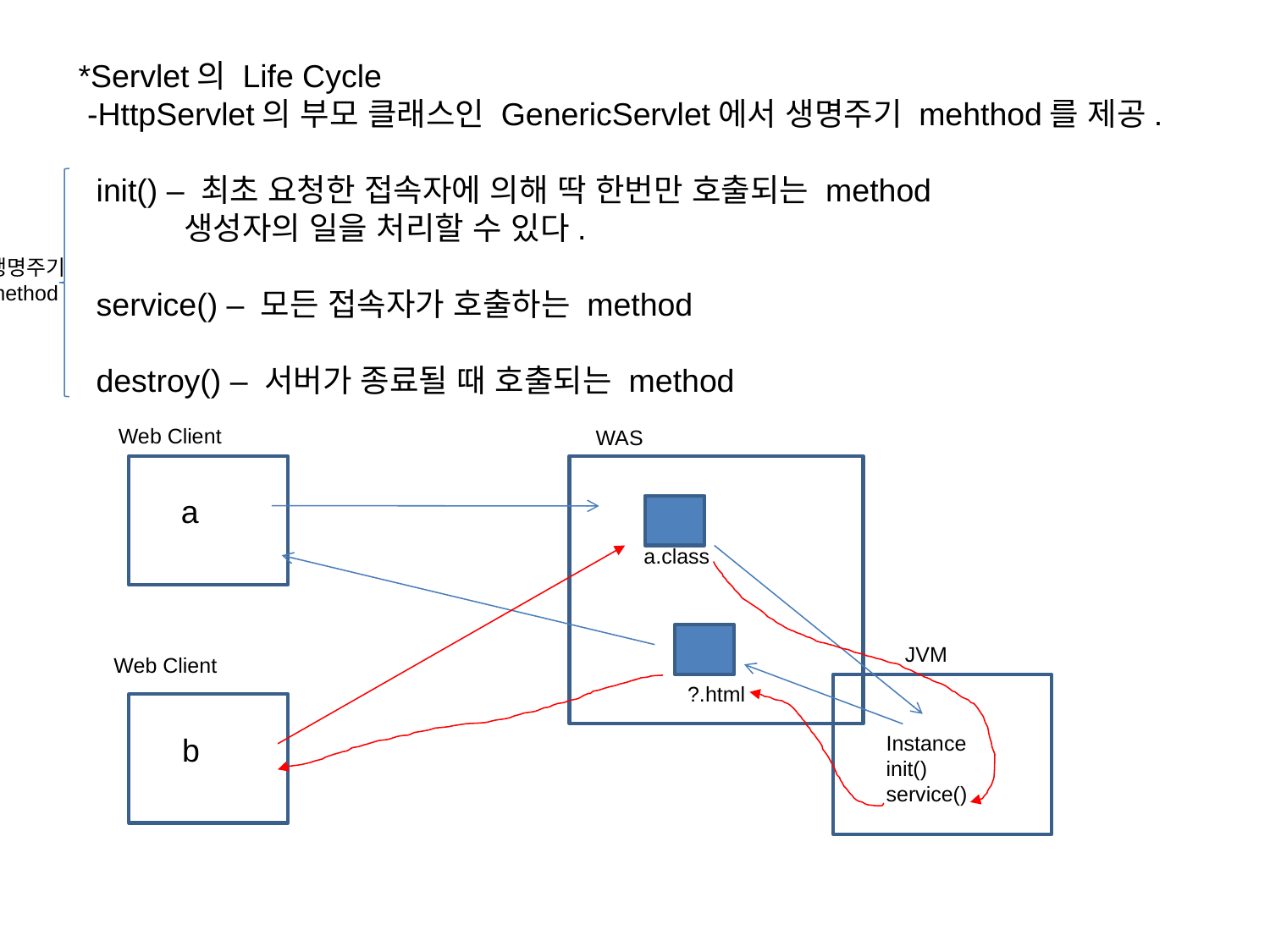

*Servlet의 Life Cycle
 -HttpServlet의 부모 클래스인 GenericServlet에서 생명주기 mehthod를 제공.

  init() – 최초 요청한 접속자에 의해 딱 한번만 호출되는 method
           생성자의 일을 처리할 수 있다.

  service() – 모든 접속자가 호출하는 method

  destroy() – 서버가 종료될 때 호출되는 method

생명주기
method
Web Client
WAS

a

a.class

JVM
Web Client
?.html

b
Instance
init()
service()